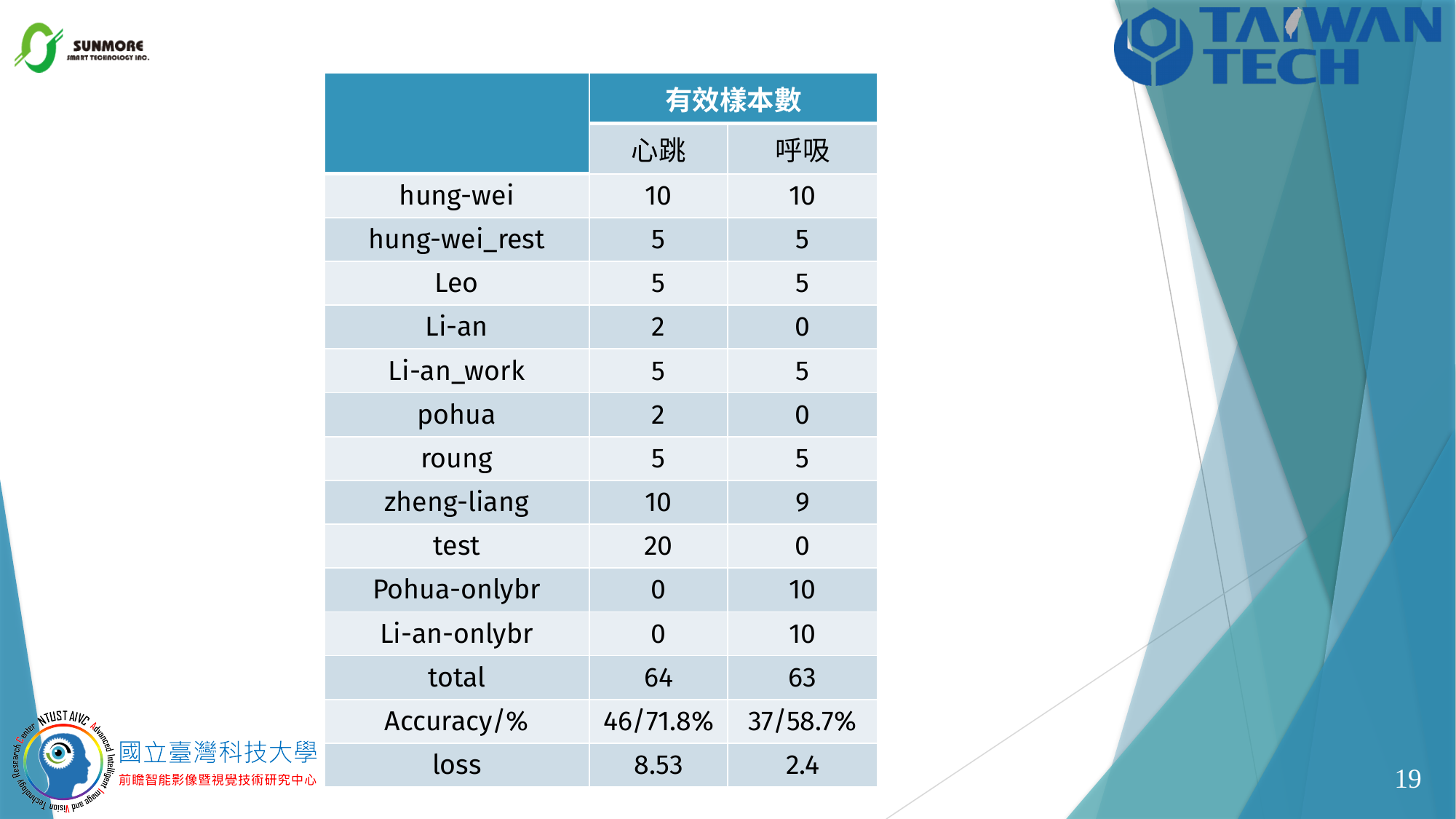

# 總計
|  | 有效樣本數 |  |
| --- | --- | --- |
|  | 心跳 | 呼吸 |
| hung-wei | 10 | 10 |
| hung-wei\_rest | 5 | 5 |
| Leo | 5 | 5 |
| Li-an | 2 | 0 |
| Li-an\_work | 5 | 5 |
| pohua | 2 | 0 |
| roung | 5 | 5 |
| zheng-liang | 10 | 9 |
| test | 20 | 0 |
| Pohua-onlybr | 0 | 10 |
| Li-an-onlybr | 0 | 10 |
| total | 64 | 63 |
| Accuracy/% | 46/71.8% | 37/58.7% |
| loss | 8.53 | 2.4 |
19